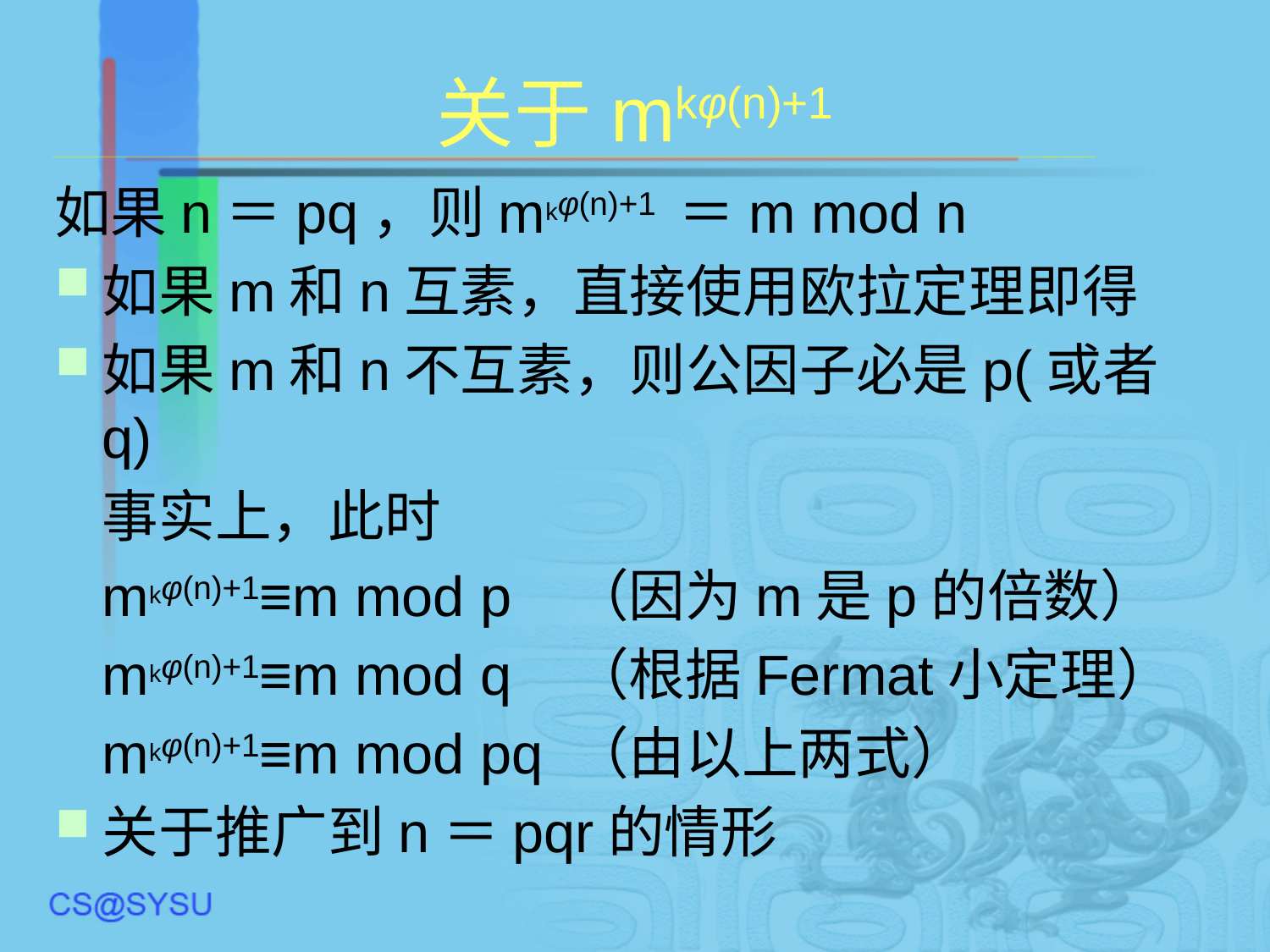

# 关于mkφ(n)+1
如果n＝pq，则mkφ(n)+1 ＝m mod n
如果m和n互素，直接使用欧拉定理即得
如果m和n不互素，则公因子必是p(或者q)
	事实上，此时
	mkφ(n)+1≡m mod p   （因为m是p的倍数）
	mkφ(n)+1≡m mod q   （根据Fermat小定理）
	mkφ(n)+1≡m mod pq （由以上两式）
关于推广到n＝pqr的情形